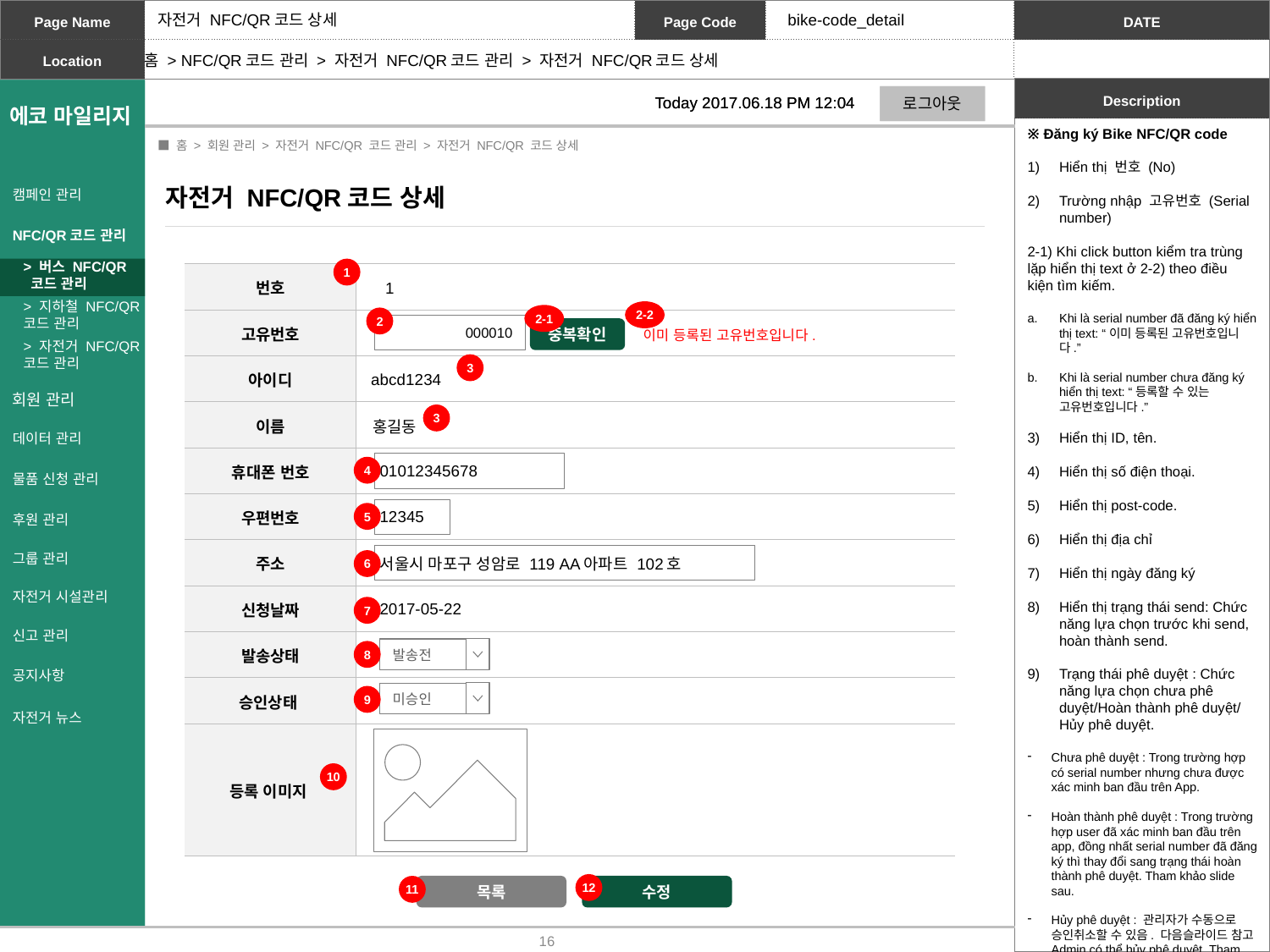

자전거 NFC/QR코드 상세
bike-code_detail
홈 > NFC/QR코드 관리 > 자전거 NFC/QR코드 관리 > 자전거 NFC/QR코드 상세

로그아웃
로그아웃
Today 2017.06.18 PM 12:04
Today 2017.06.18 PM 12:04
에코 마일리지
※ Đăng ký Bike NFC/QR code

Hiển thị 번호 (No)

Trường nhập 고유번호 (Serial number)

2-1) Khi click button kiểm tra trùng lặp hiển thị text ở 2-2) theo điều kiện tìm kiếm.

Khi là serial number đã đăng ký hiển thị text: “이미 등록된 고유번호입니다.”

Khi là serial number chưa đăng ký hiển thị text: “등록할 수 있는 고유번호입니다.”

Hiển thị ID, tên.

Hiển thị số điện thoại.

Hiển thị post-code.

Hiển thị địa chỉ

Hiển thị ngày đăng ký

Hiển thị trạng thái send: Chức năng lựa chọn trước khi send, hoàn thành send.

Trạng thái phê duyệt : Chức năng lựa chọn chưa phê duyệt/Hoàn thành phê duyệt/Hủy phê duyệt.

Chưa phê duyệt : Trong trường hợp có serial number nhưng chưa được xác minh ban đầu trên App.

Hoàn thành phê duyệt : Trong trường hợp user đã xác minh ban đầu trên app, đồng nhất serial number đã đăng ký thì thay đổi sang trạng thái hoàn thành phê duyệt. Tham khảo slide sau.

Hủy phê duyệt : 관리자가 수동으로 승인취소할 수 있음. 다음슬라이드 참고 Admin có thể hủy phê duyệt. Tham khảo slide sau

10)  Ảnh đăng ký: Nếu user upload ảnh xác minh ở App thì xuất hiện ảnh và chuyển sang trạng thái ‘등록’ (Đăng ký)

11) List : Khi click button di chuyển đến [bike-code_list].

12) Edit : Khi click button, sửa nội dung và di chuyển đến [bike-code_list]
   ■ 홈 > 회원 관리 > 자전거 NFC/QR 코드 관리 > 자전거 NFC/QR 코드 상세
자전거 NFC/QR코드 상세
캠페인 관리
NFC/QR코드 관리
> 버스 NFC/QR
 코드 관리

1
| 번호 | 1 |
| --- | --- |
| 고유번호 |  |
| 아이디 | abcd1234 |
| 이름 | 홍길동 |
| 휴대폰 번호 | 01012345678 |
| 우편번호 | 12345 |
| 주소 | 서울시 마포구 성암로 119 AA아파트 102호 |
| 신청날짜 | 2017-05-22 |
| 발송상태 |  |
| 승인상태 |  |
| 등록 이미지 |  |
> 지하철 NFC/QR
코드 관리
2-2
2-1
2
000010
중복확인
이미 등록된 고유번호입니다.
> 자전거 NFC/QR
코드 관리
3
회원 관리
3
데이터 관리

4
물품 신청 관리

후원 관리
5
그룹 관리

6
자전거 시설관리
7
신고 관리
발송전

8
공지사항
미승인

9
자전거 뉴스

10
12
11
목록
수정
16